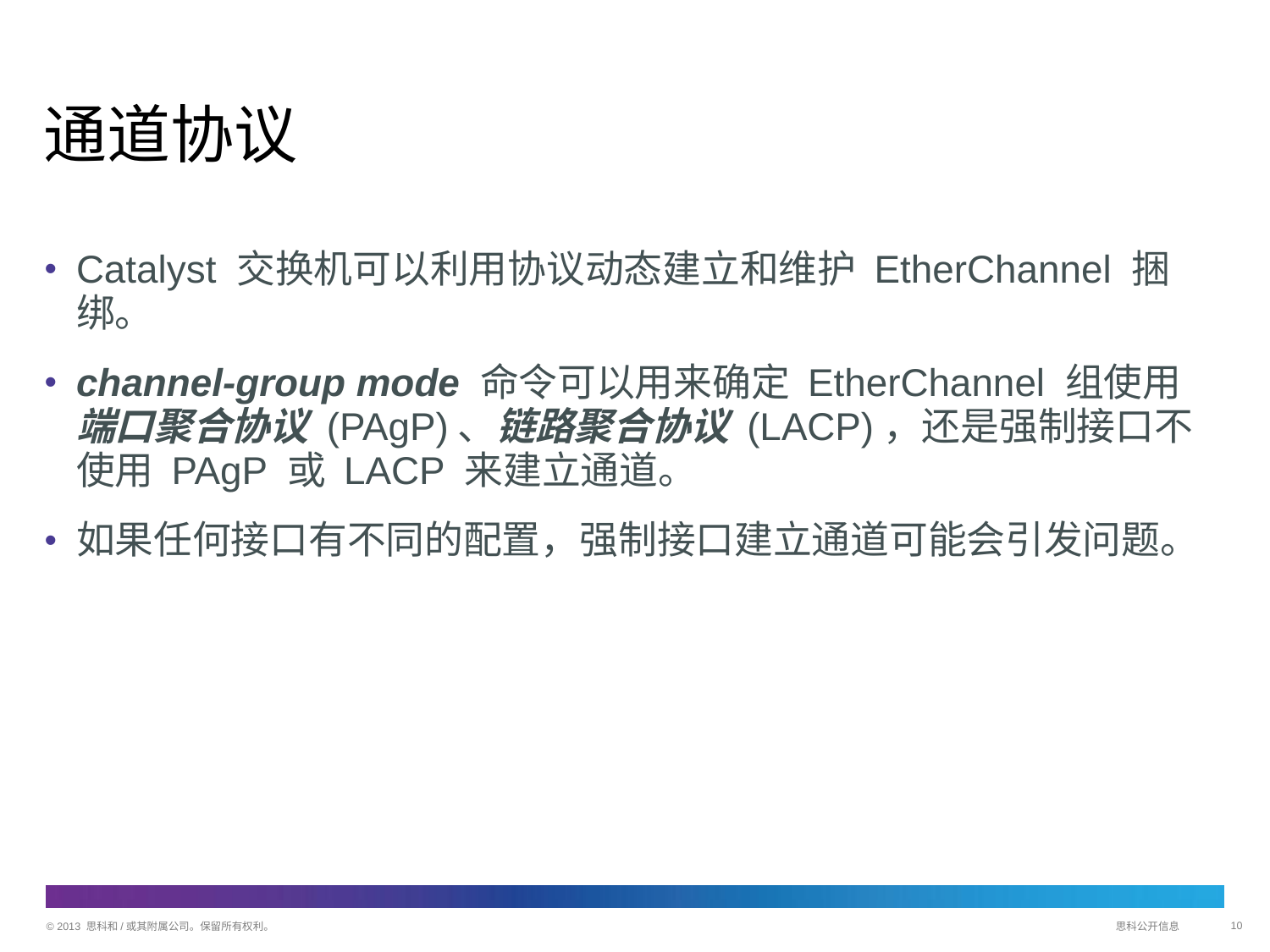

# 通道协议
Catalyst 交换机可以利用协议动态建立和维护 EtherChannel 捆绑。
channel-group mode 命令可以用来确定 EtherChannel 组使用端口聚合协议 (PAgP)、链路聚合协议 (LACP)，还是强制接口不使用 PAgP 或 LACP 来建立通道。
如果任何接口有不同的配置，强制接口建立通道可能会引发问题。